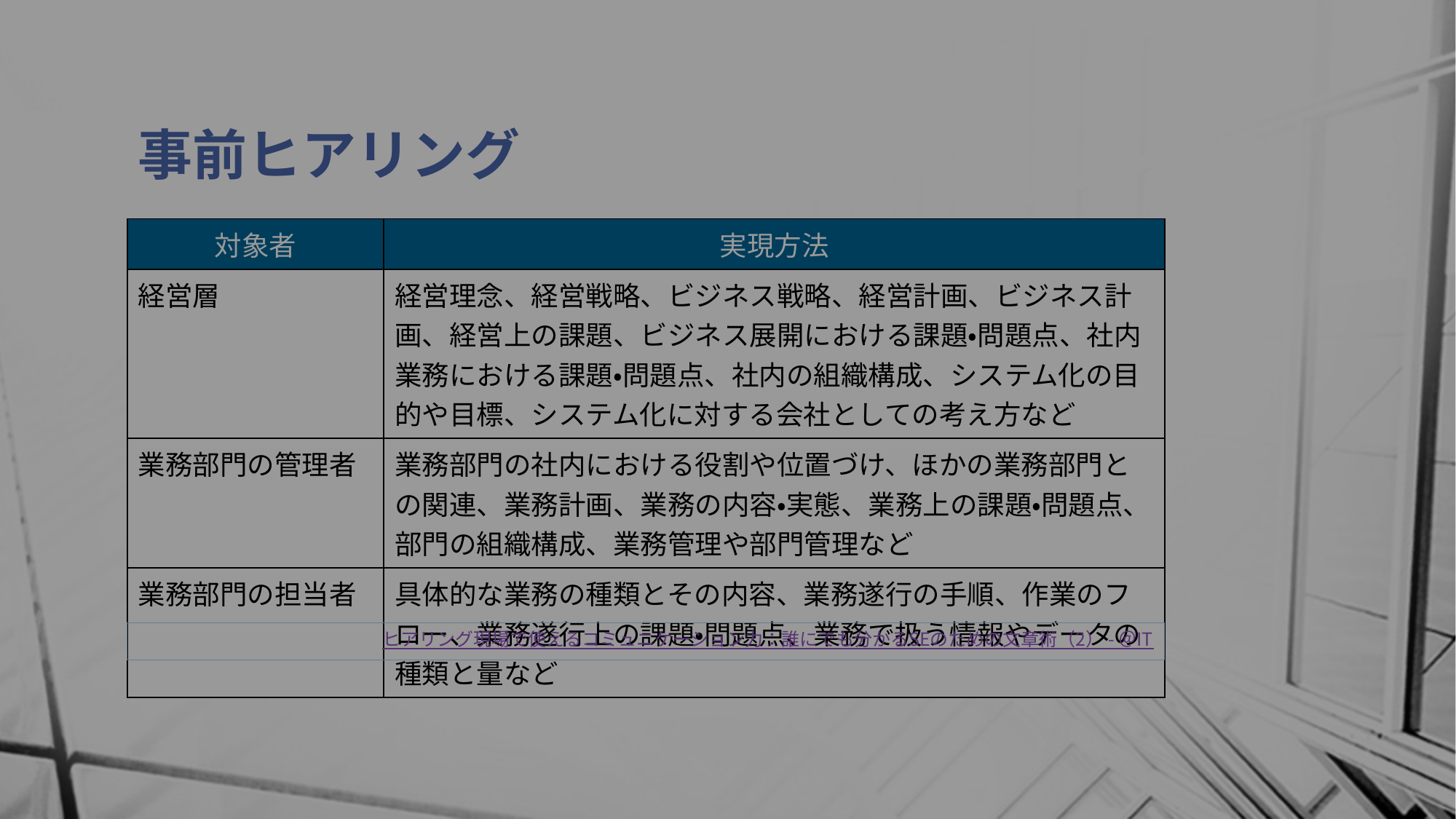

# 事前ヒアリング
| 対象者 | 実現方法 |
| --- | --- |
| 経営層 | 経営理念、経営戦略、ビジネス戦略、経営計画、ビジネス計画、経営上の課題、ビジネス展開における課題・問題点、社内業務における課題・問題点、社内の組織構成、システム化の目的や目標、システム化に対する会社としての考え方など |
| 業務部門の管理者 | 業務部門の社内における役割や位置づけ、ほかの業務部門との関連、業務計画、業務の内容・実態、業務上の課題・問題点、部門の組織構成、業務管理や部門管理など |
| 業務部門の担当者 | 具体的な業務の種類とその内容、業務遂行の手順、作業のフロー、業務遂行上の課題・問題点、業務で扱う情報やデータの種類と量など |
ヒアリング現場で使えるコミュニケーション力：誰にでも分かるSEのための文章術（2） - ＠IT